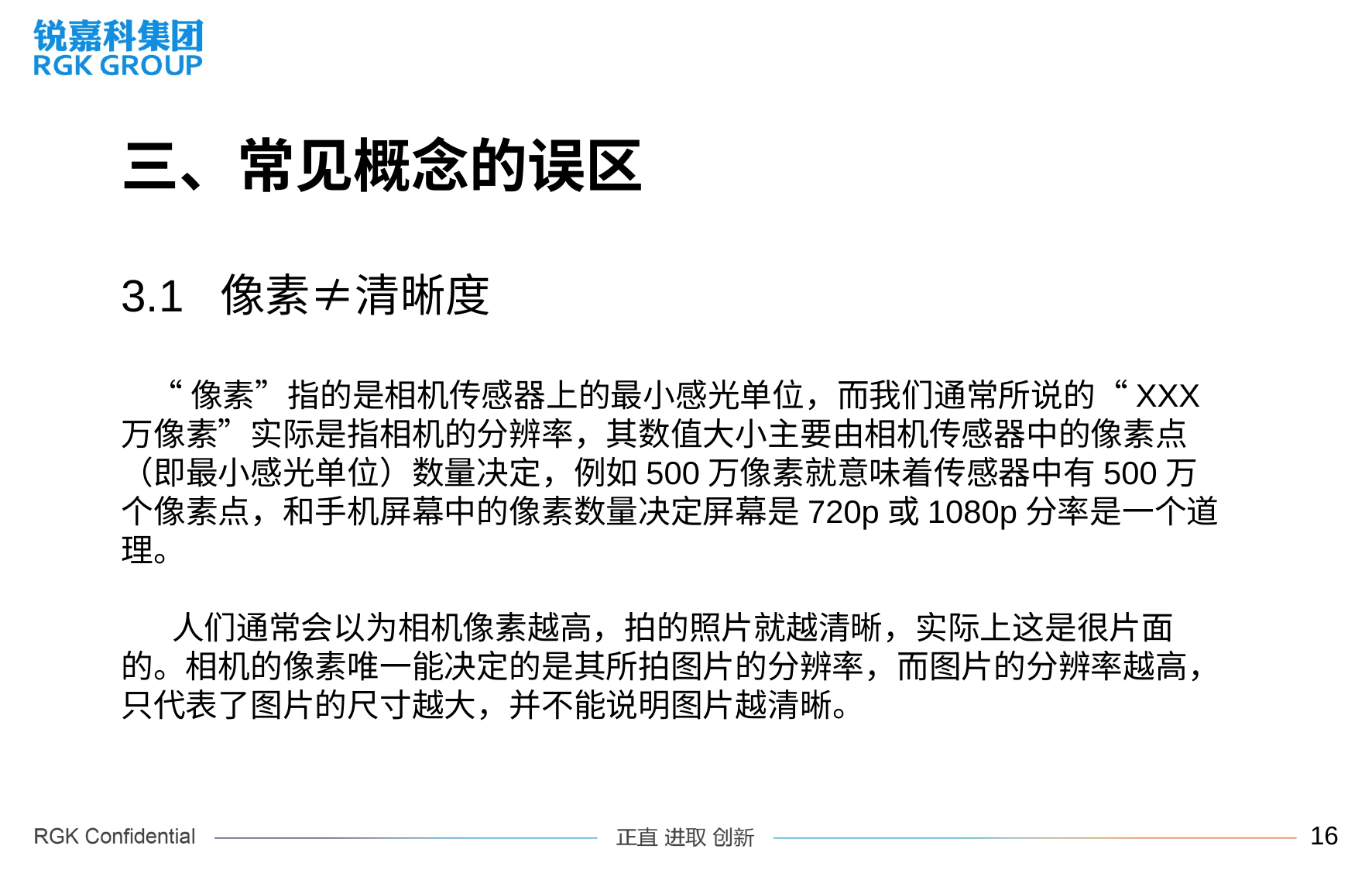

三、常见概念的误区

3.1  像素≠清晰度

    “像素”指的是相机传感器上的最小感光单位，而我们通常所说的“XXX万像素”实际是指相机的分辨率，其数值大小主要由相机传感器中的像素点（即最小感光单位）数量决定，例如500万像素就意味着传感器中有500万个像素点，和手机屏幕中的像素数量决定屏幕是720p或1080p分率是一个道理。

      人们通常会以为相机像素越高，拍的照片就越清晰，实际上这是很片面的。相机的像素唯一能决定的是其所拍图片的分辨率，而图片的分辨率越高，只代表了图片的尺寸越大，并不能说明图片越清晰。